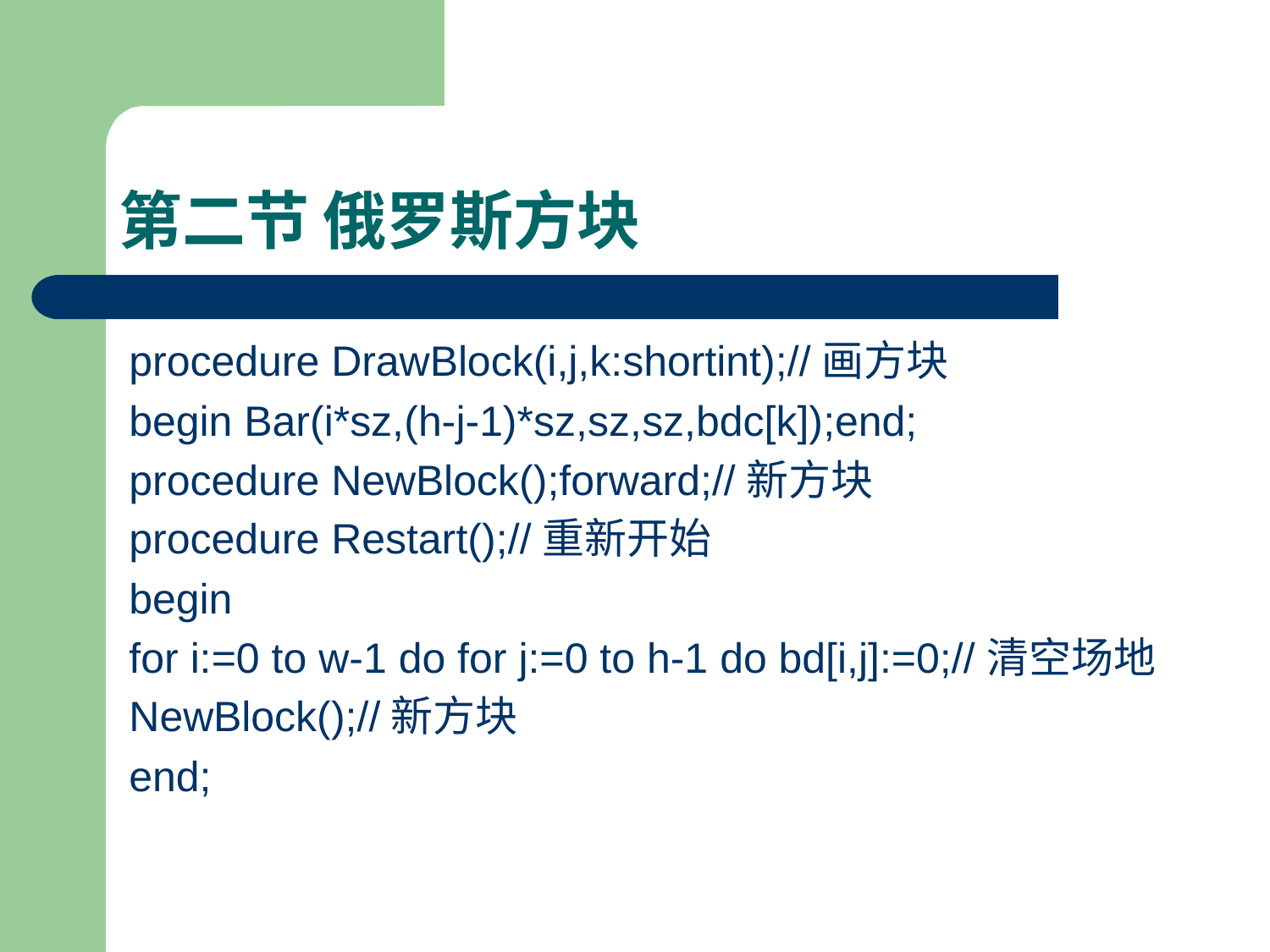

# 第二节 俄罗斯方块
procedure DrawBlock(i,j,k:shortint);//画方块
begin Bar(i*sz,(h-j-1)*sz,sz,sz,bdc[k]);end;
procedure NewBlock();forward;//新方块
procedure Restart();//重新开始
begin
for i:=0 to w-1 do for j:=0 to h-1 do bd[i,j]:=0;//清空场地
NewBlock();//新方块
end;